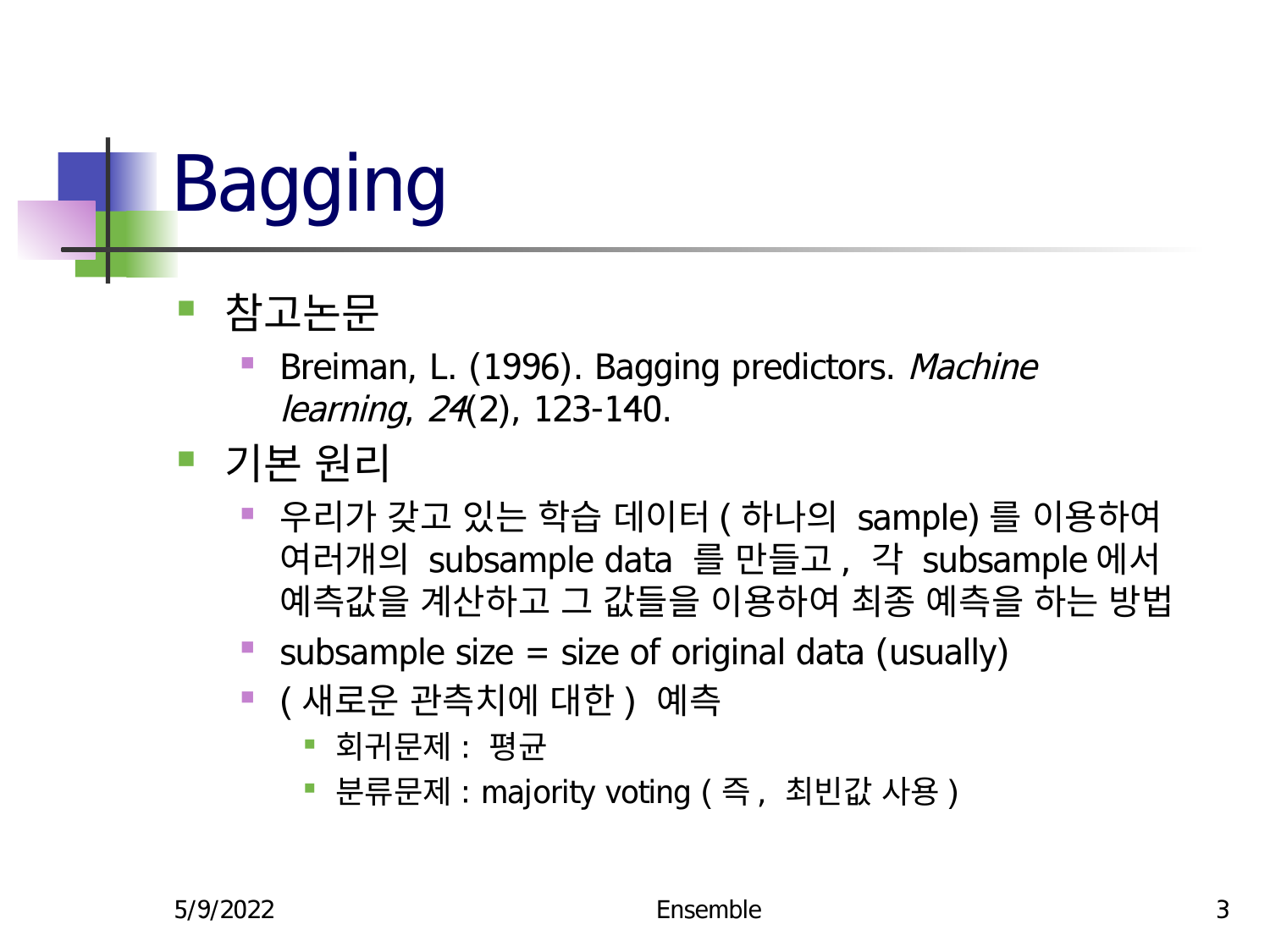

# Bagging
참고논문
Breiman, L. (1996). Bagging predictors. Machine learning, 24(2), 123-140.
기본 원리
우리가 갖고 있는 학습 데이터(하나의 sample)를 이용하여 여러개의 subsample data 를 만들고, 각 subsample에서 예측값을 계산하고 그 값들을 이용하여 최종 예측을 하는 방법
subsample size = size of original data (usually)
(새로운 관측치에 대한) 예측
회귀문제: 평균
분류문제: majority voting (즉, 최빈값 사용)
5/9/2022
Ensemble
3